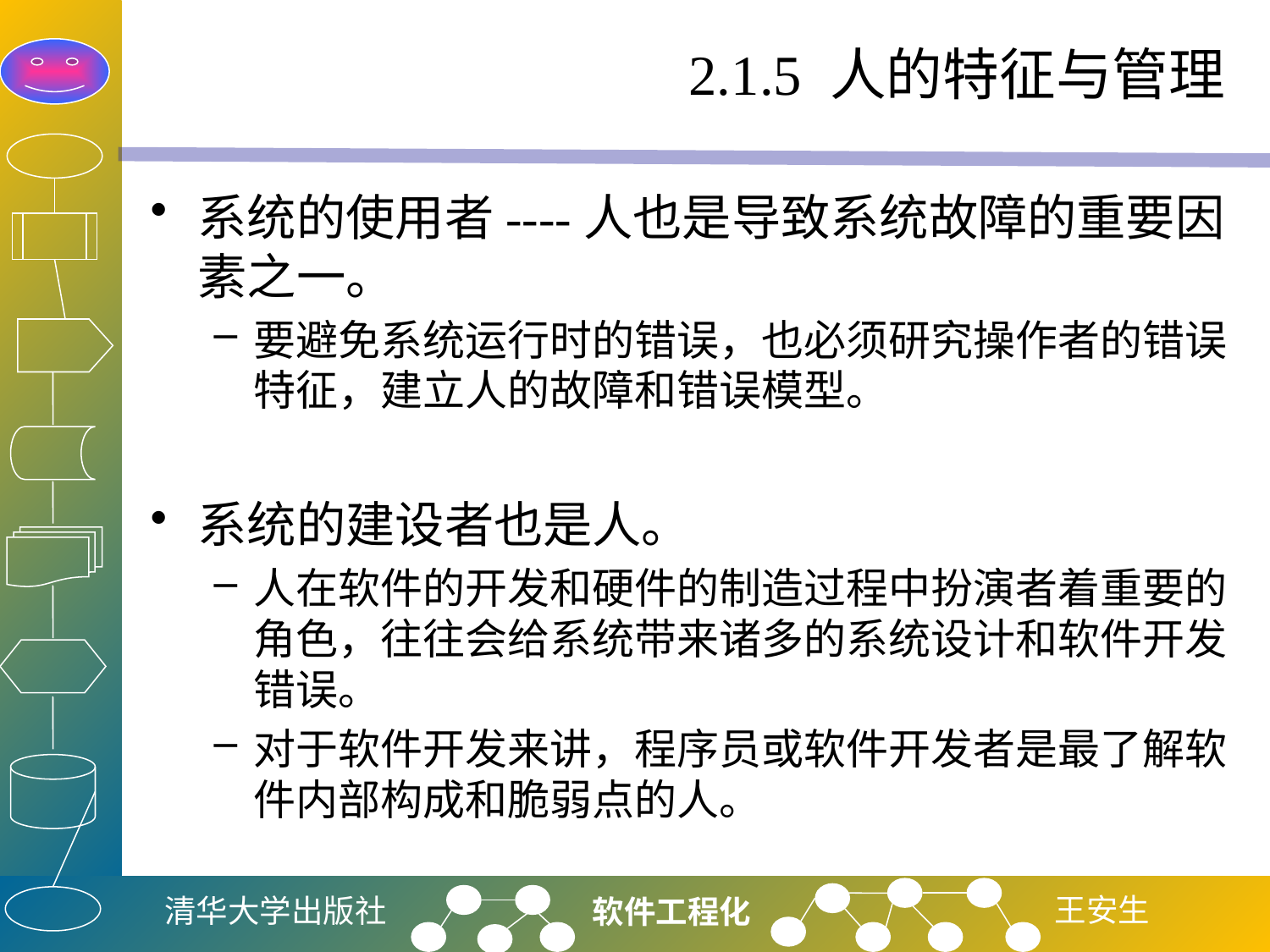

# 2.1.5 人的特征与管理
系统的使用者----人也是导致系统故障的重要因素之一。
要避免系统运行时的错误，也必须研究操作者的错误特征，建立人的故障和错误模型。

系统的建设者也是人。
人在软件的开发和硬件的制造过程中扮演者着重要的角色，往往会给系统带来诸多的系统设计和软件开发错误。
对于软件开发来讲，程序员或软件开发者是最了解软件内部构成和脆弱点的人。